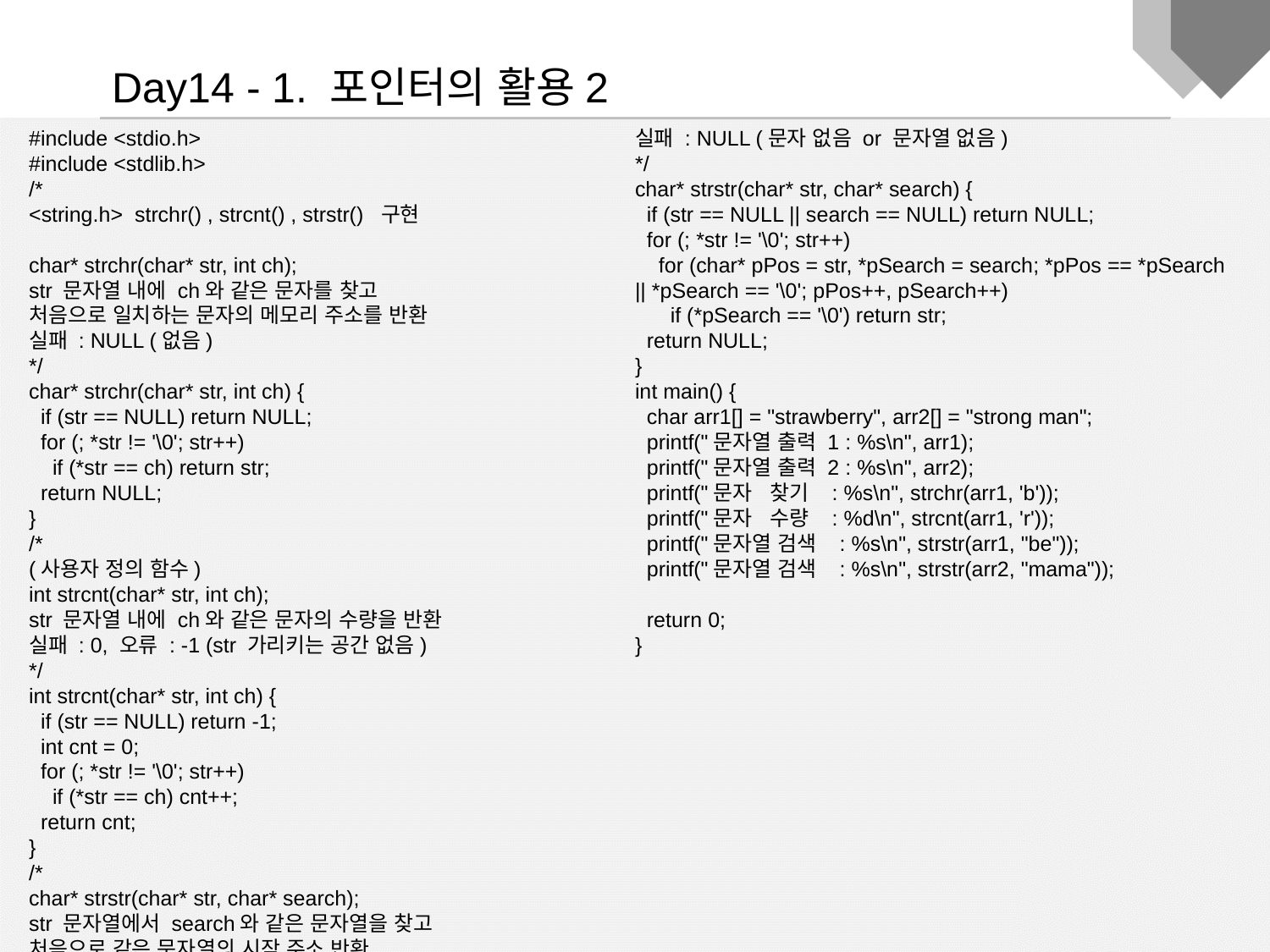

Day14 - 1. 포인터의 활용2
#include <stdio.h>
#include <stdlib.h>
/*
<string.h>  strchr() , strcnt() , strstr()  구현

char* strchr(char* str, int ch);
str 문자열 내에 ch와 같은 문자를 찾고
처음으로 일치하는 문자의 메모리 주소를 반환
실패 : NULL (없음)
*/
char* strchr(char* str, int ch) {
  if (str == NULL) return NULL;
  for (; *str != '\0'; str++)
    if (*str == ch) return str;
  return NULL;
}
/*
(사용자 정의 함수)
int strcnt(char* str, int ch);
str 문자열 내에 ch와 같은 문자의 수량을 반환
실패 : 0, 오류 : -1 (str 가리키는 공간 없음)
*/
int strcnt(char* str, int ch) {
  if (str == NULL) return -1;
  int cnt = 0;
  for (; *str != '\0'; str++)
    if (*str == ch) cnt++;
  return cnt;
}
/*
char* strstr(char* str, char* search);
str 문자열에서 search와 같은 문자열을 찾고
처음으로 같은 문자열의 시작 주소 반환
실패 : NULL (문자 없음 or 문자열 없음)
*/
char* strstr(char* str, char* search) {
  if (str == NULL || search == NULL) return NULL;
  for (; *str != '\0'; str++)
    for (char* pPos = str, *pSearch = search; *pPos == *pSearch || *pSearch == '\0'; pPos++, pSearch++)
      if (*pSearch == '\0') return str;
  return NULL;
}
int main() {
  char arr1[] = "strawberry", arr2[] = "strong man";
  printf("문자열 출력 1 : %s\n", arr1);
  printf("문자열 출력 2 : %s\n", arr2);
  printf("문자   찾기   : %s\n", strchr(arr1, 'b'));
  printf("문자   수량   : %d\n", strcnt(arr1, 'r'));
  printf("문자열 검색   : %s\n", strstr(arr1, "be"));
  printf("문자열 검색   : %s\n", strstr(arr2, "mama"));

  return 0;
}